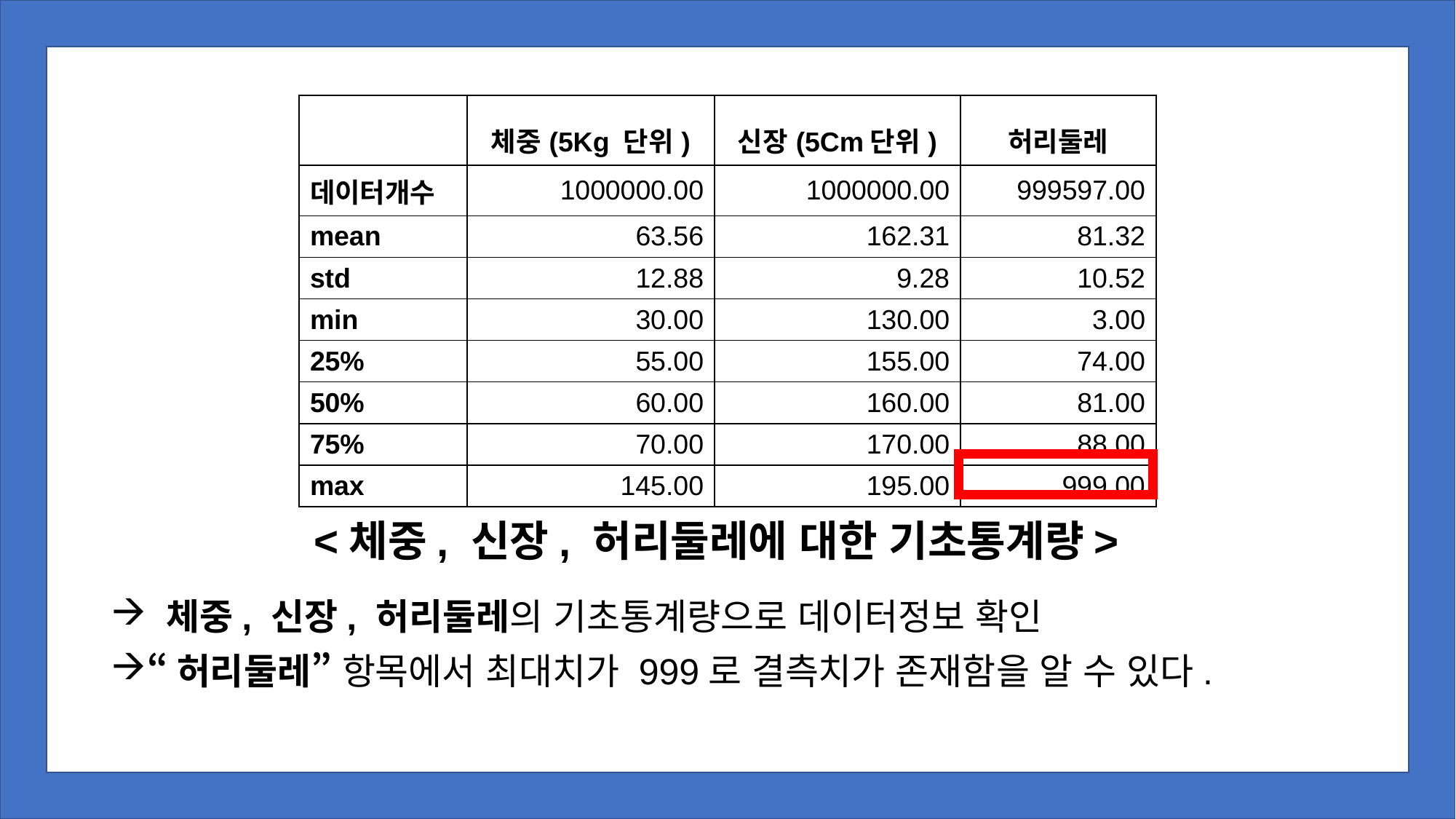

|  | 체중(5Kg 단위) | 신장(5Cm단위) | 허리둘레 |
| --- | --- | --- | --- |
| 데이터개수 | 1000000.00 | 1000000.00 | 999597.00 |
| mean | 63.56 | 162.31 | 81.32 |
| std | 12.88 | 9.28 | 10.52 |
| min | 30.00 | 130.00 | 3.00 |
| 25% | 55.00 | 155.00 | 74.00 |
| 50% | 60.00 | 160.00 | 81.00 |
| 75% | 70.00 | 170.00 | 88.00 |
| max | 145.00 | 195.00 | 999.00 |

# <체중, 신장, 허리둘레에 대한 기초통계량>
 체중, 신장, 허리둘레의 기초통계량으로 데이터정보 확인
“허리둘레” 항목에서 최대치가 999로 결측치가 존재함을 알 수 있다.